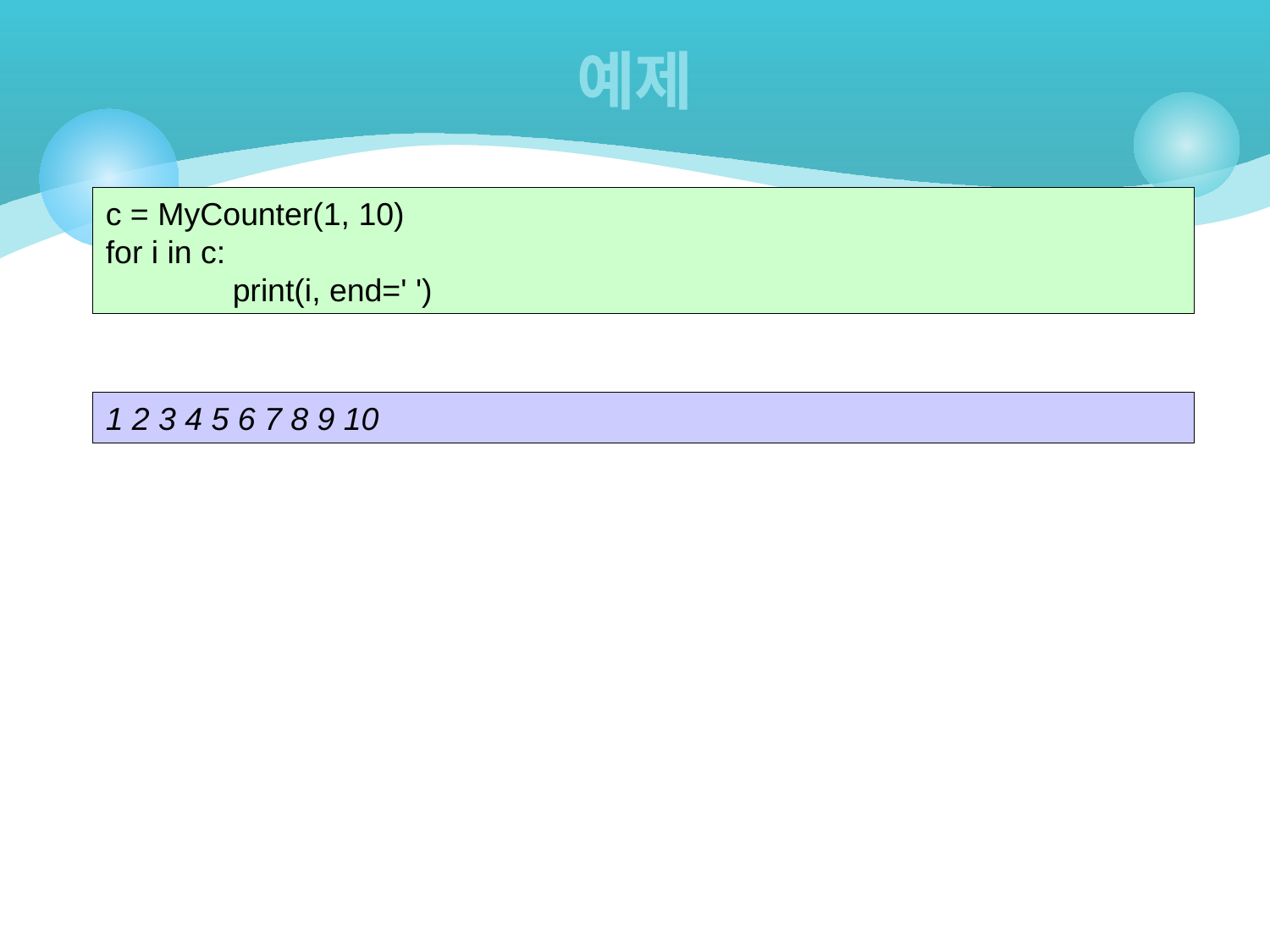

# 예제
c = MyCounter(1, 10)
for i in c:
	print(i, end=' ')
1 2 3 4 5 6 7 8 9 10